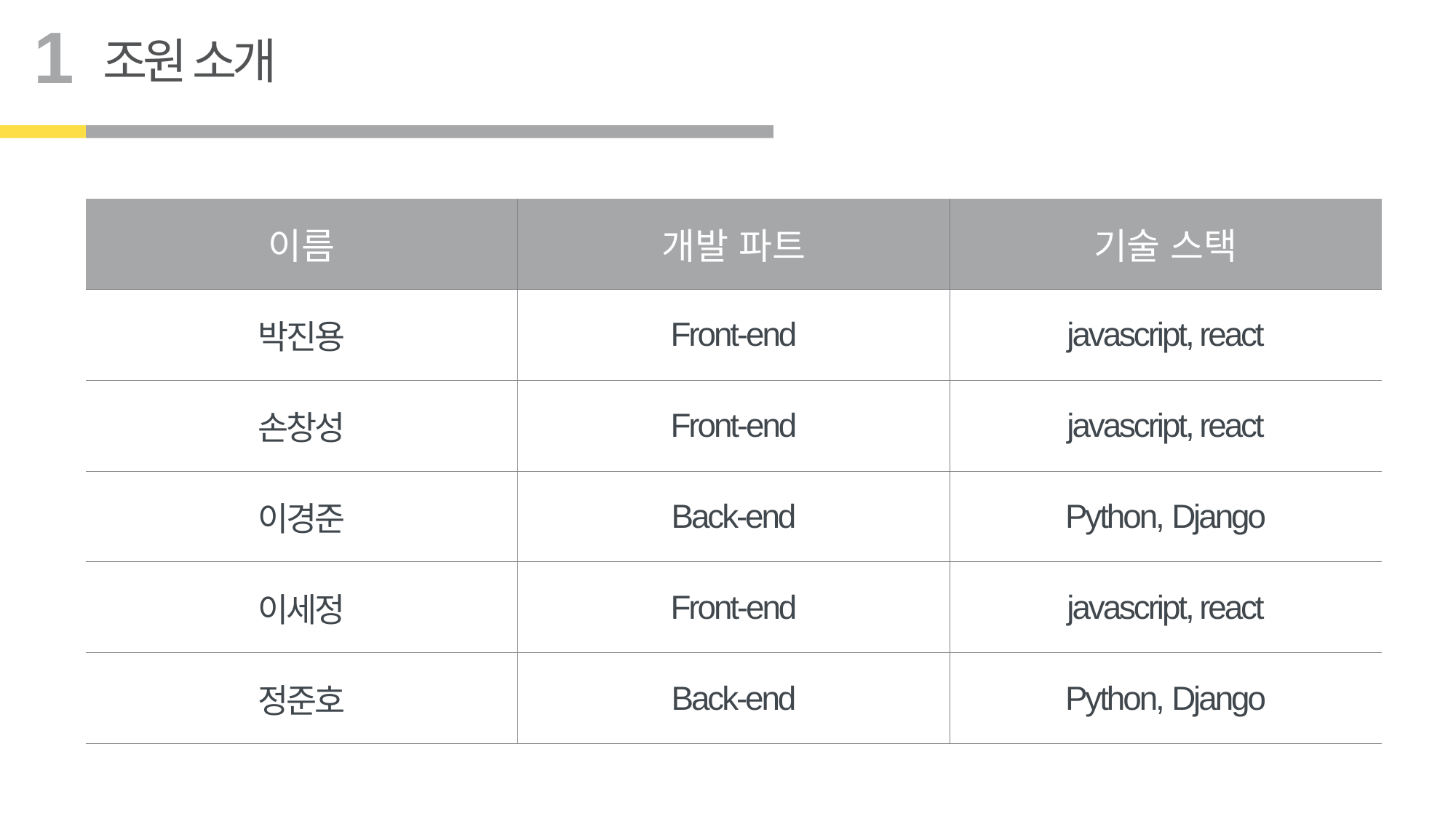

1
조원 소개

| 이름 | 개발 파트 | 기술 스택 |
| --- | --- | --- |
| 박진용 | Front-end | javascript, react |
| 손창성 | Front-end | javascript, react |
| 이경준 | Back-end | Python, Django |
| 이세정 | Front-end | javascript, react |
| 정준호 | Back-end | Python, Django |
| --- | --- | --- |